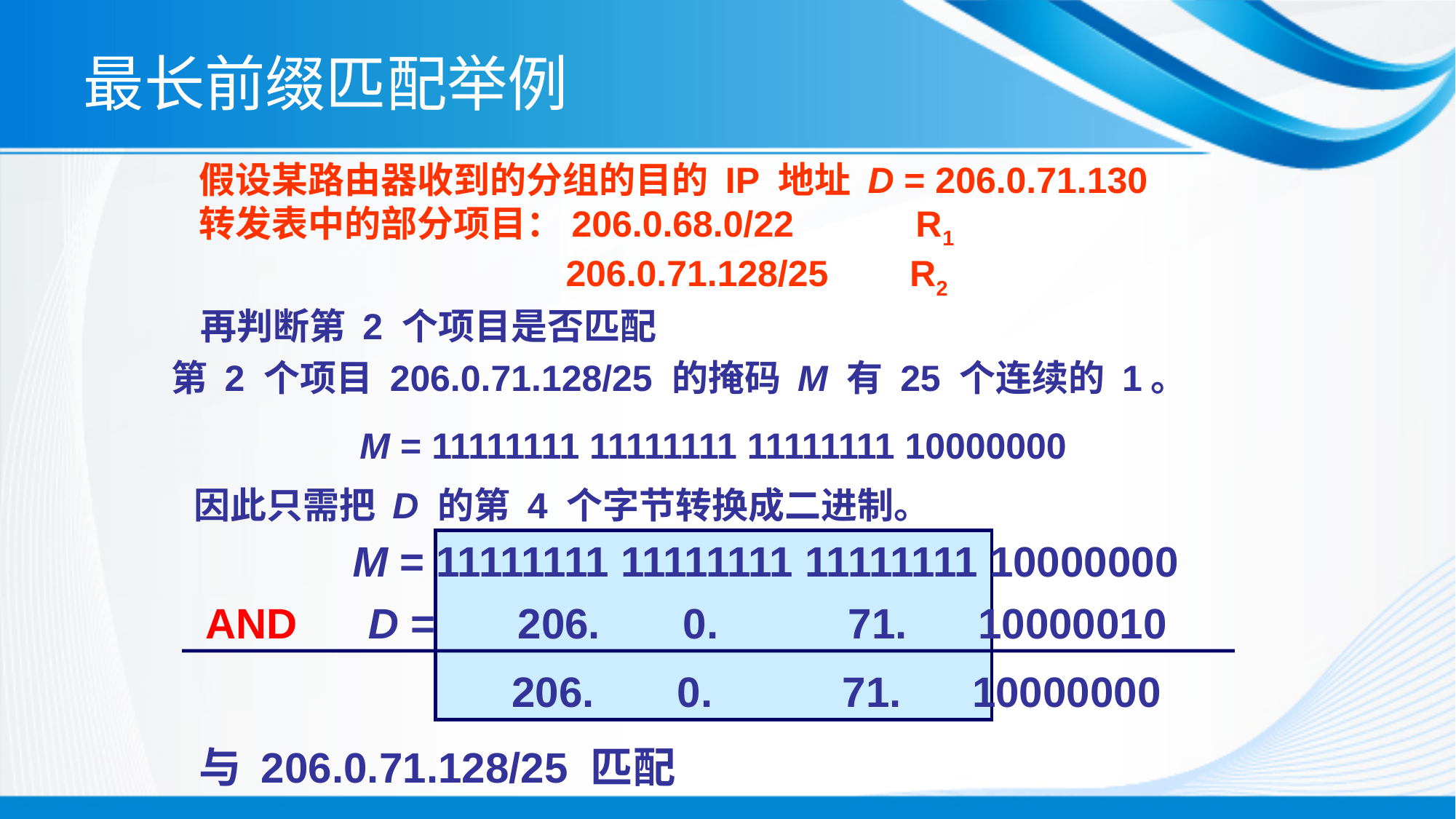

# 最长前缀匹配举例
假设某路由器收到的分组的目的 IP 地址 D = 206.0.71.130
转发表中的部分项目：206.0.68.0/22            R1
                                    206.0.71.128/25        R2
再判断第 2 个项目是否匹配
第 2 个项目 206.0.71.128/25 的掩码 M 有 25 个连续的 1。
M = 11111111 11111111 11111111 10000000
因此只需把 D 的第 4 个字节转换成二进制。
M = 11111111 11111111 11111111 10000000

AND      D =       206.       0.           71.      10000010

206.       0.           71.      10000000
与 206.0.71.128/25 匹配